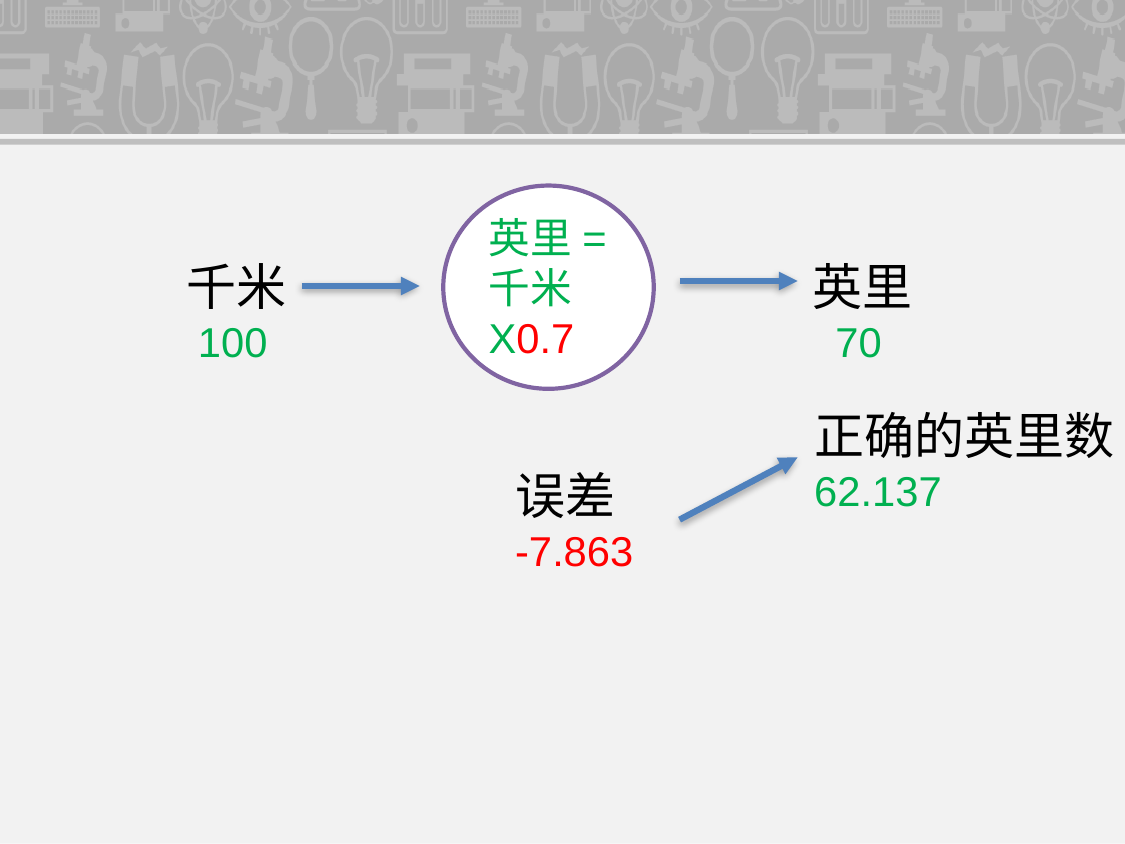

英里=千米X0.7
英里
  70
千米
 100
正确的英里数  62.137
误差
-7.863